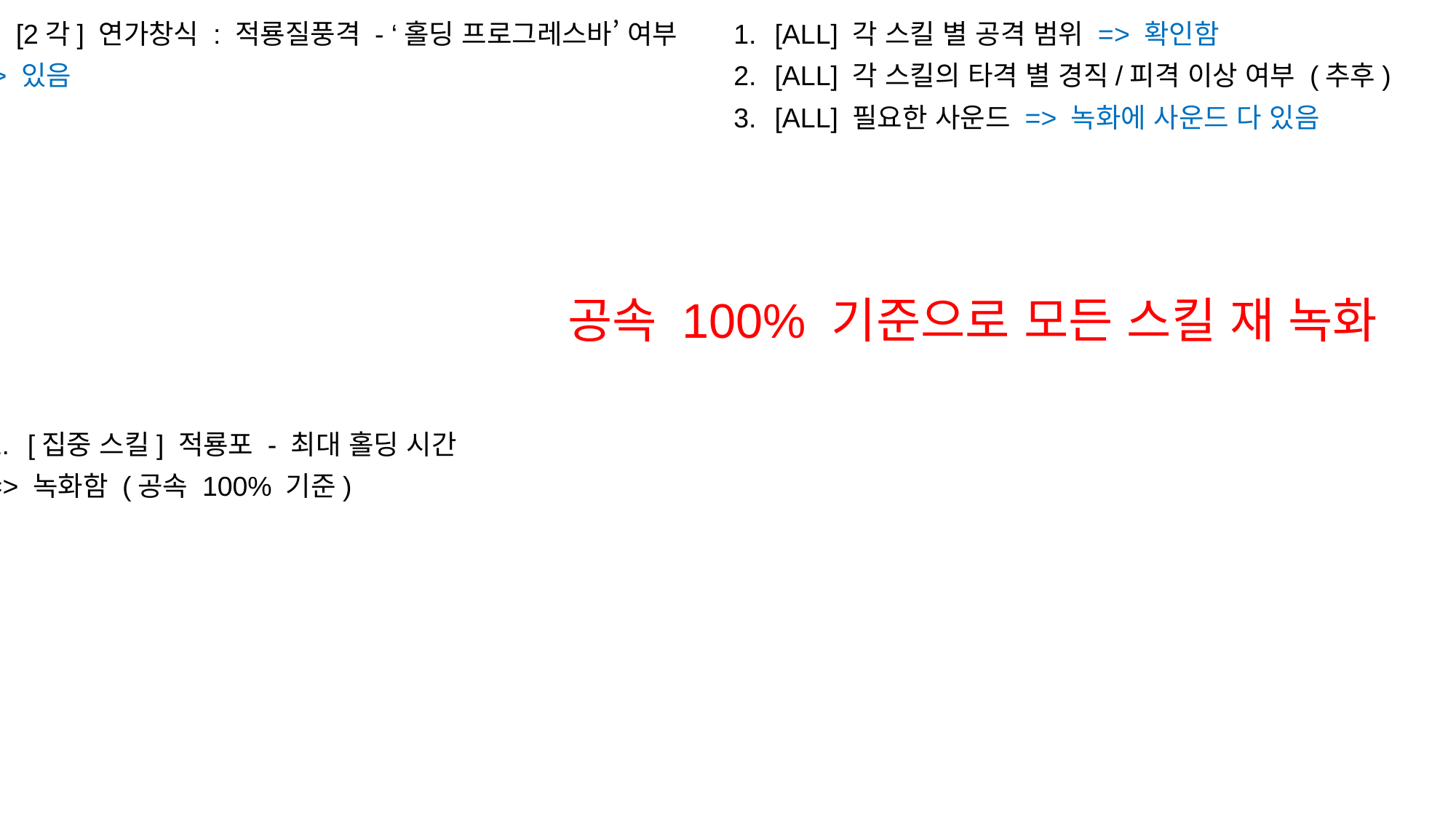

[2각] 연가창식 : 적룡질풍격 - ‘홀딩 프로그레스바’ 여부
=> 있음
[ALL] 각 스킬 별 공격 범위 => 확인함
[ALL] 각 스킬의 타격 별 경직/피격 이상 여부 (추후)
[ALL] 필요한 사운드 => 녹화에 사운드 다 있음
공속 100% 기준으로 모든 스킬 재 녹화
[집중 스킬] 적룡포 - 최대 홀딩 시간
=> 녹화함 (공속 100% 기준)